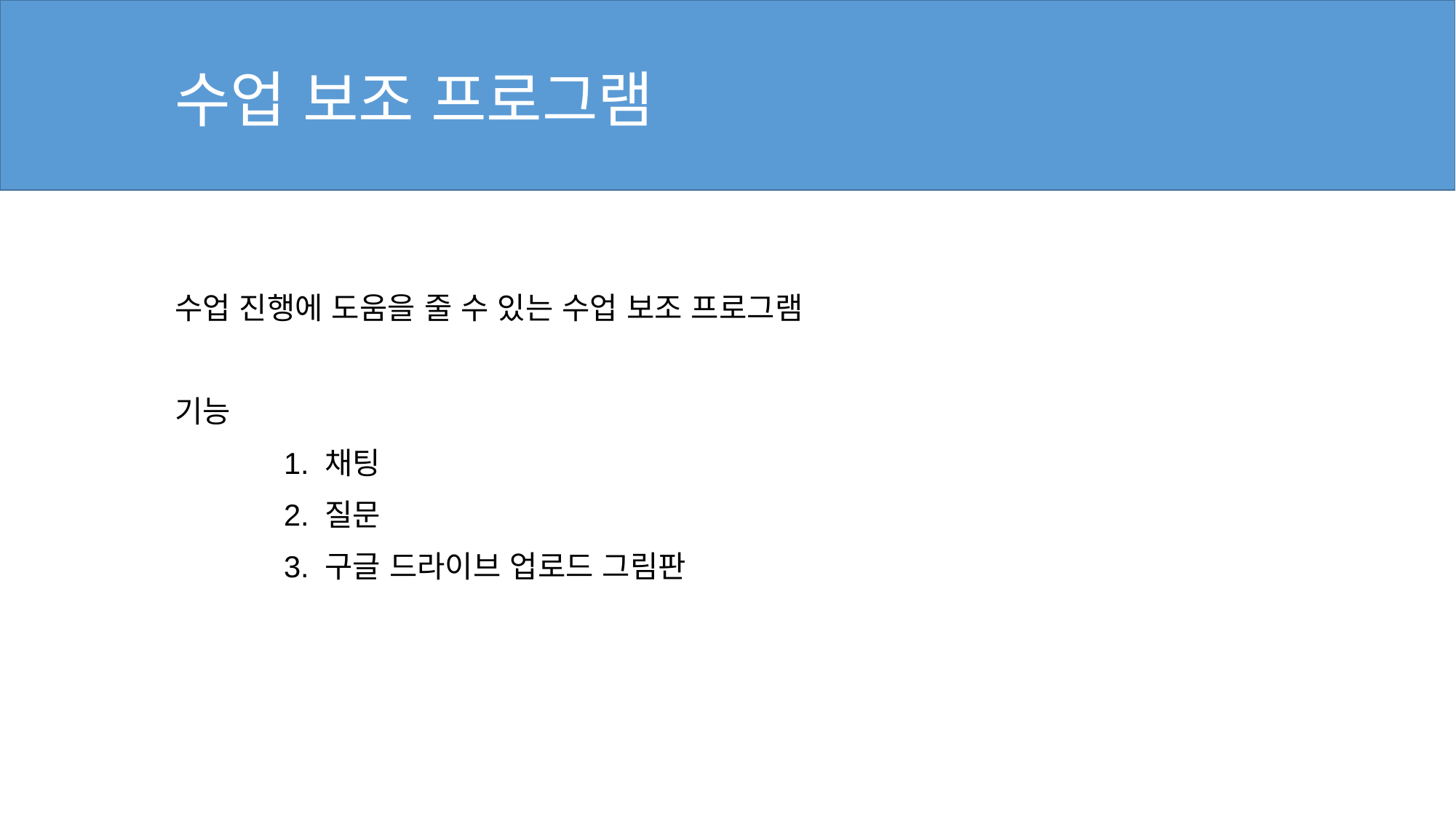

# 수업 보조 프로그램
수업 진행에 도움을 줄 수 있는 수업 보조 프로그램

기능
	1. 채팅
	2. 질문
	3. 구글 드라이브 업로드 그림판